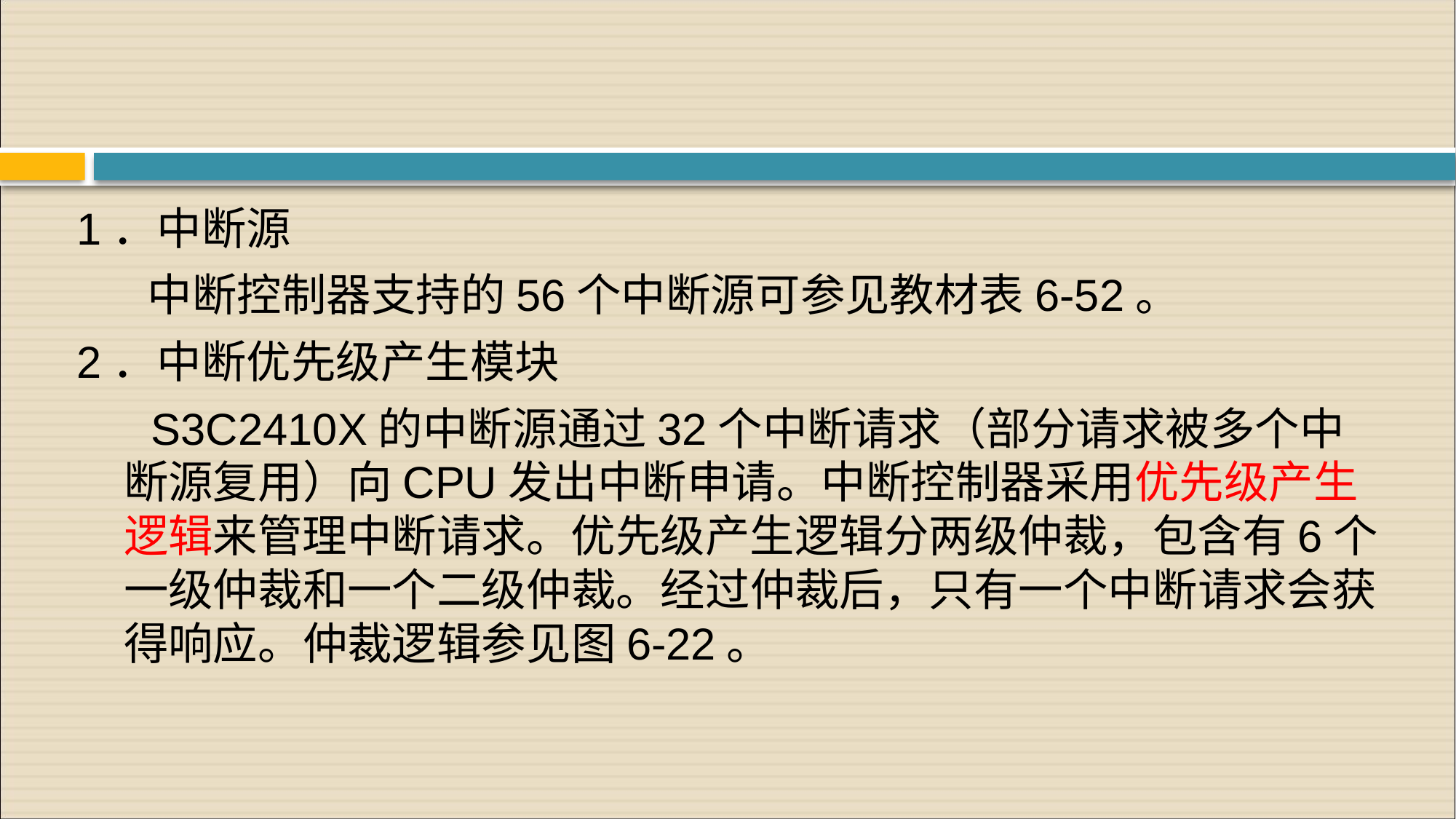

1．中断源
      中断控制器支持的56个中断源可参见教材表6-52。
2．中断优先级产生模块
      S3C2410X的中断源通过32个中断请求（部分请求被多个中断源复用）向CPU发出中断申请。中断控制器采用优先级产生逻辑来管理中断请求。优先级产生逻辑分两级仲裁，包含有6个一级仲裁和一个二级仲裁。经过仲裁后，只有一个中断请求会获得响应。仲裁逻辑参见图6-22。